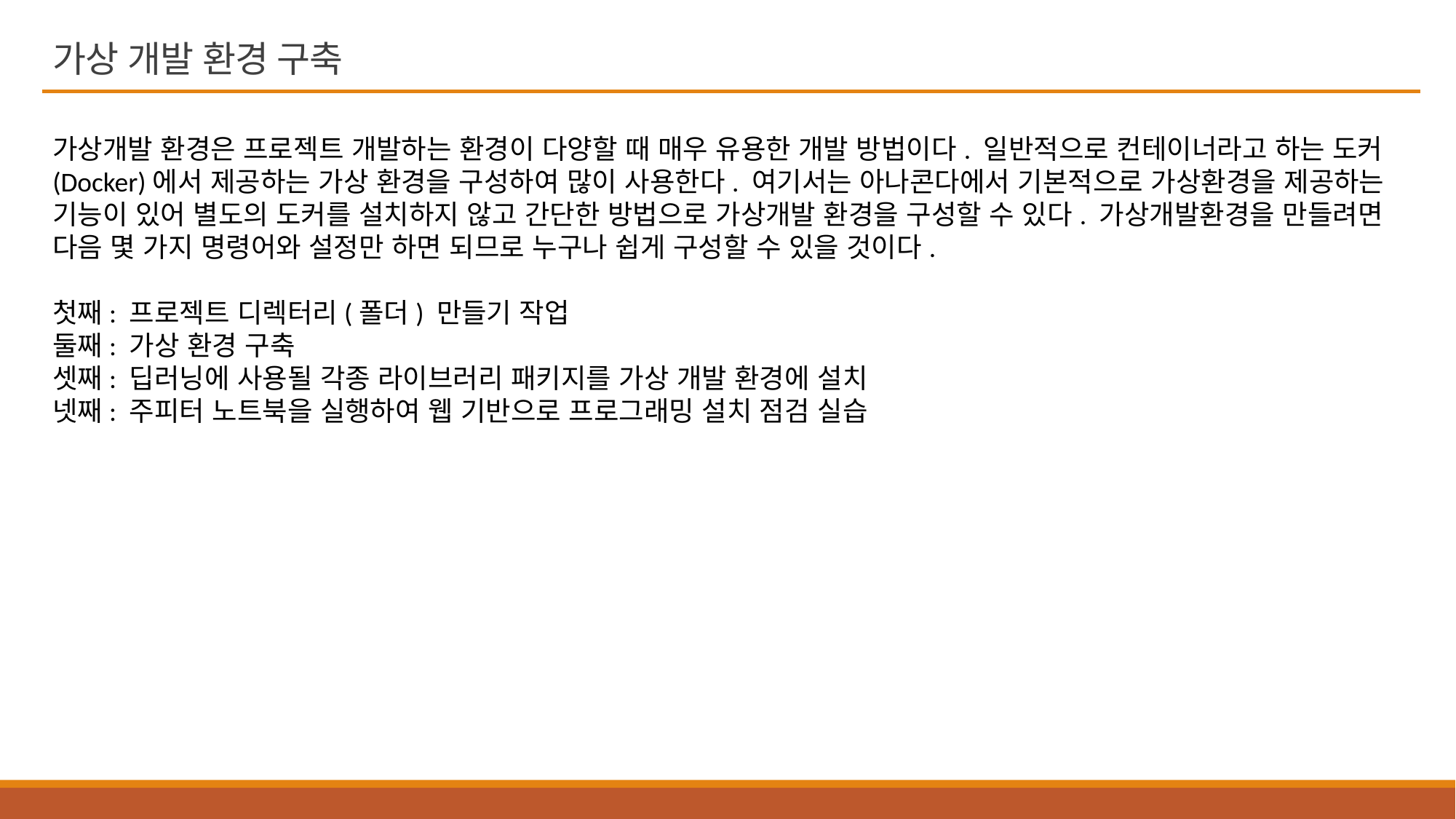

# 가상 개발 환경 구축
가상개발 환경은 프로젝트 개발하는 환경이 다양할 때 매우 유용한 개발 방법이다. 일반적으로 컨테이너라고 하는 도커(Docker)에서 제공하는 가상 환경을 구성하여 많이 사용한다. 여기서는 아나콘다에서 기본적으로 가상환경을 제공하는 기능이 있어 별도의 도커를 설치하지 않고 간단한 방법으로 가상개발 환경을 구성할 수 있다. 가상개발환경을 만들려면 다음 몇 가지 명령어와 설정만 하면 되므로 누구나 쉽게 구성할 수 있을 것이다.

첫째: 프로젝트 디렉터리(폴더) 만들기 작업
둘째: 가상 환경 구축
셋째: 딥러닝에 사용될 각종 라이브러리 패키지를 가상 개발 환경에 설치
넷째: 주피터 노트북을 실행하여 웹 기반으로 프로그래밍 설치 점검 실습